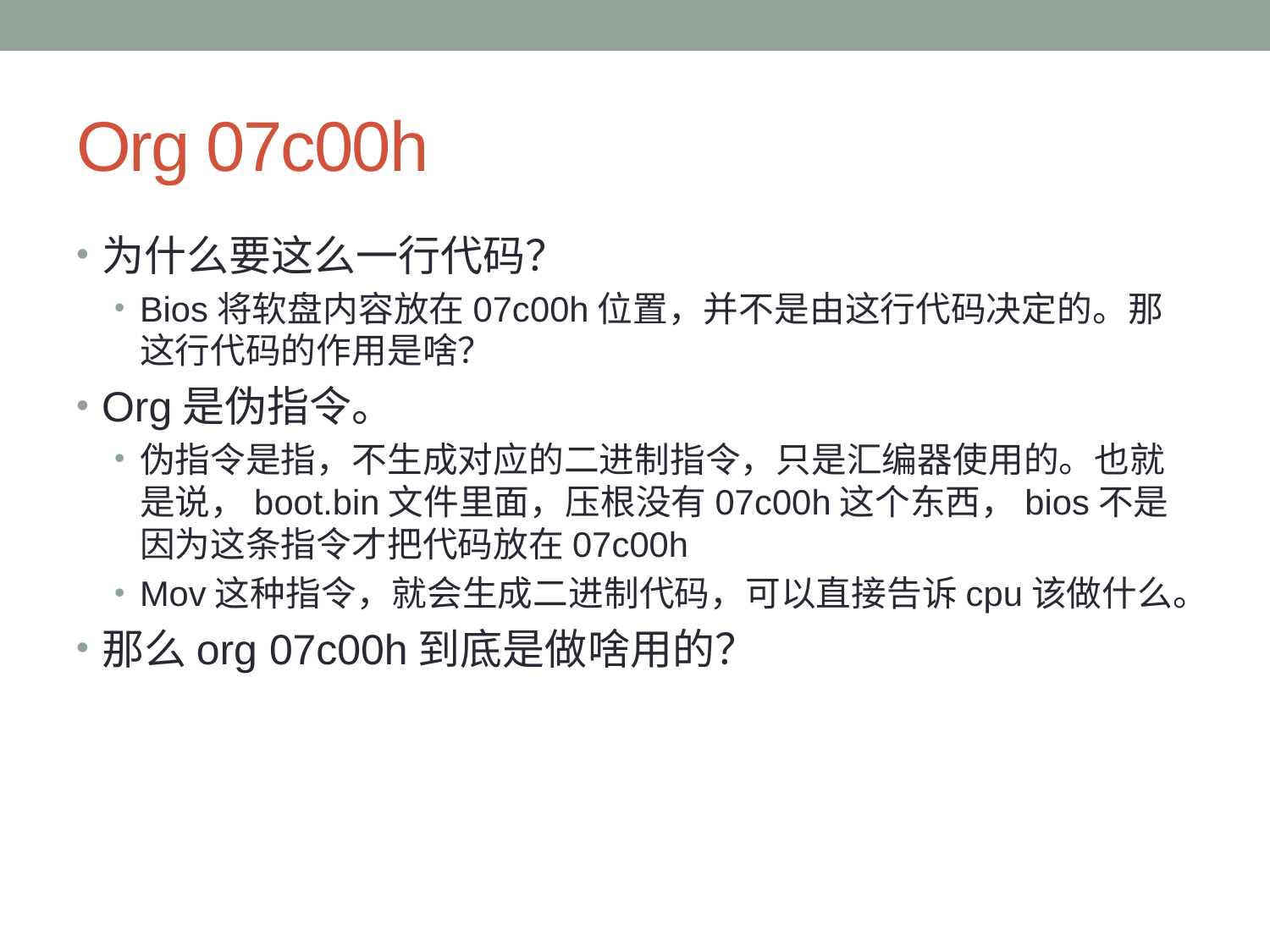

# Org 07c00h
为什么要这么一行代码？
Bios将软盘内容放在07c00h位置，并不是由这行代码决定的。那这行代码的作用是啥？
Org是伪指令。
伪指令是指，不生成对应的二进制指令，只是汇编器使用的。也就是说，boot.bin文件里面，压根没有07c00h这个东西，bios不是因为这条指令才把代码放在07c00h
Mov这种指令，就会生成二进制代码，可以直接告诉cpu该做什么。
那么org 07c00h到底是做啥用的？